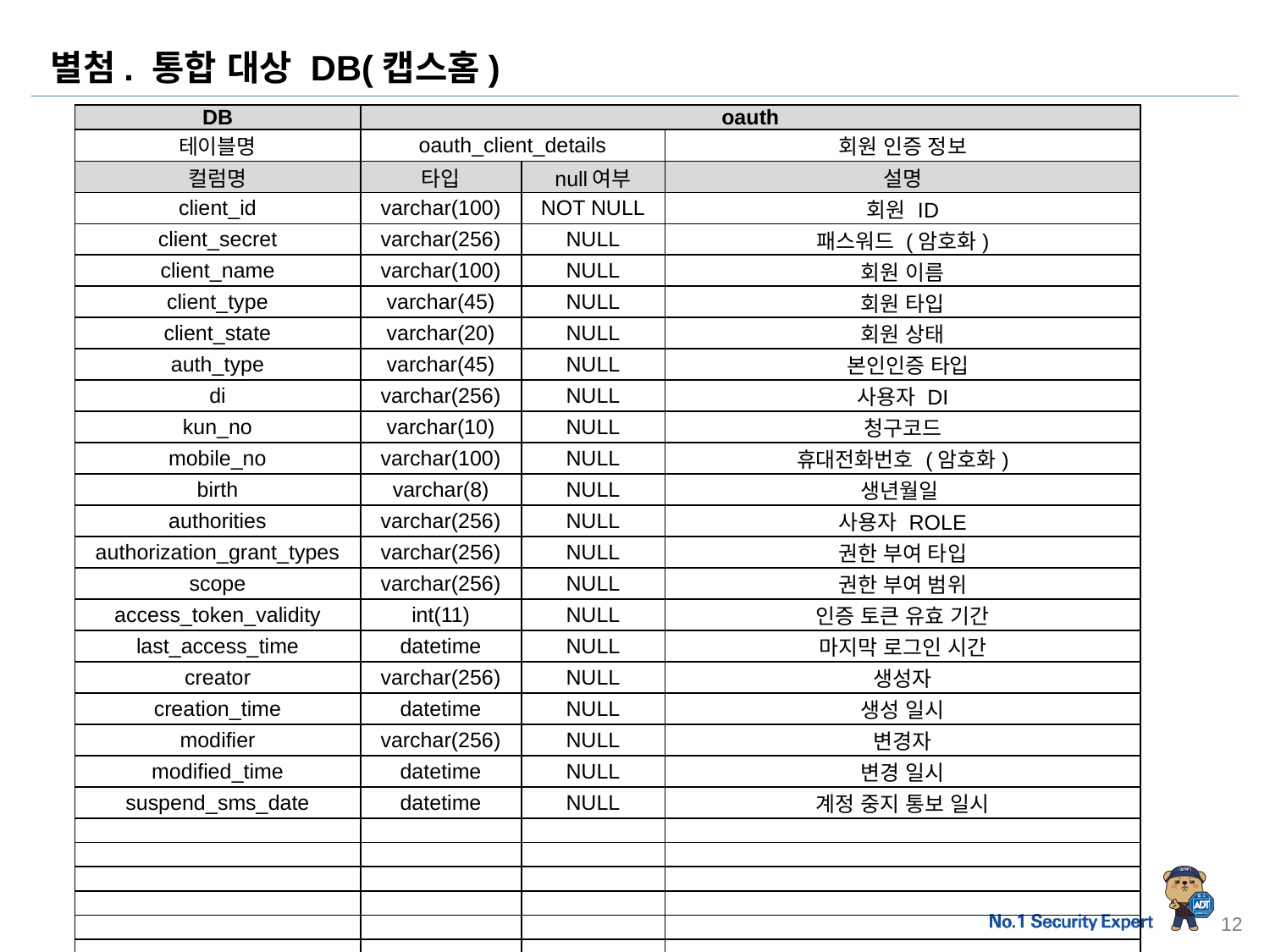

# 별첨. 통합 대상 DB(캡스홈)
| DB | oauth |  |  |
| --- | --- | --- | --- |
| 테이블명 | oauth\_client\_details |  | 회원 인증 정보 |
| 컬럼명 | 타입 | null여부 | 설명 |
| client\_id | varchar(100) | NOT NULL | 회원 ID |
| client\_secret | varchar(256) | NULL | 패스워드 (암호화) |
| client\_name | varchar(100) | NULL | 회원 이름 |
| client\_type | varchar(45) | NULL | 회원 타입 |
| client\_state | varchar(20) | NULL | 회원 상태 |
| auth\_type | varchar(45) | NULL | 본인인증 타입 |
| di | varchar(256) | NULL | 사용자 DI |
| kun\_no | varchar(10) | NULL | 청구코드 |
| mobile\_no | varchar(100) | NULL | 휴대전화번호 (암호화) |
| birth | varchar(8) | NULL | 생년월일 |
| authorities | varchar(256) | NULL | 사용자 ROLE |
| authorization\_grant\_types | varchar(256) | NULL | 권한 부여 타입 |
| scope | varchar(256) | NULL | 권한 부여 범위 |
| access\_token\_validity | int(11) | NULL | 인증 토큰 유효 기간 |
| last\_access\_time | datetime | NULL | 마지막 로그인 시간 |
| creator | varchar(256) | NULL | 생성자 |
| creation\_time | datetime | NULL | 생성 일시 |
| modifier | varchar(256) | NULL | 변경자 |
| modified\_time | datetime | NULL | 변경 일시 |
| suspend\_sms\_date | datetime | NULL | 계정 중지 통보 일시 |
|  |  |  |  |
|  |  |  |  |
|  |  |  |  |
|  |  |  |  |
|  |  |  |  |
|  |  |  |  |
|  |  |  |  |
|  |  |  |  |